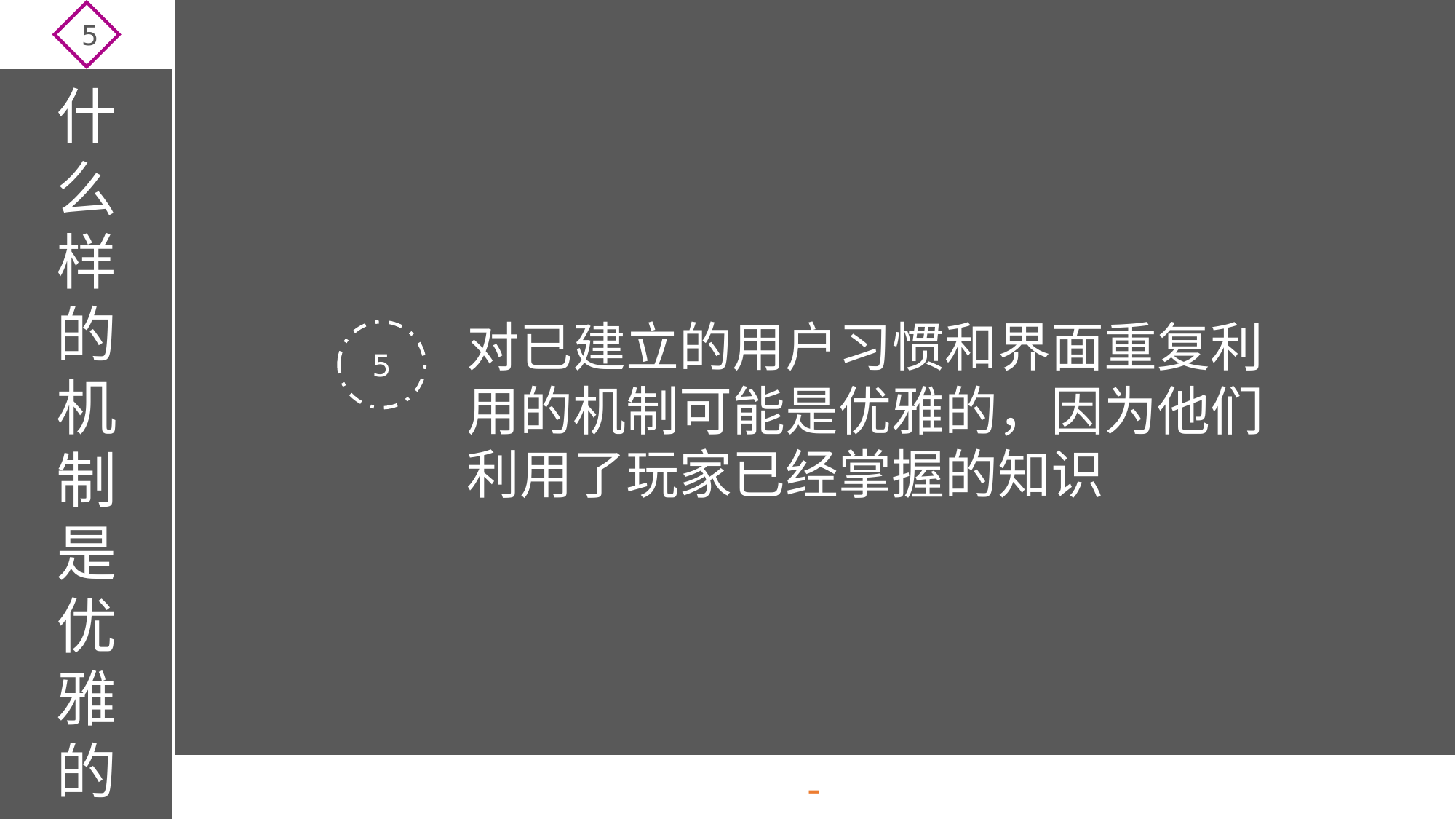

5
什么样的机制是优雅的
对已建立的用户习惯和界面重复利用的机制可能是优雅的，因为他们利用了玩家已经掌握的知识
5
-